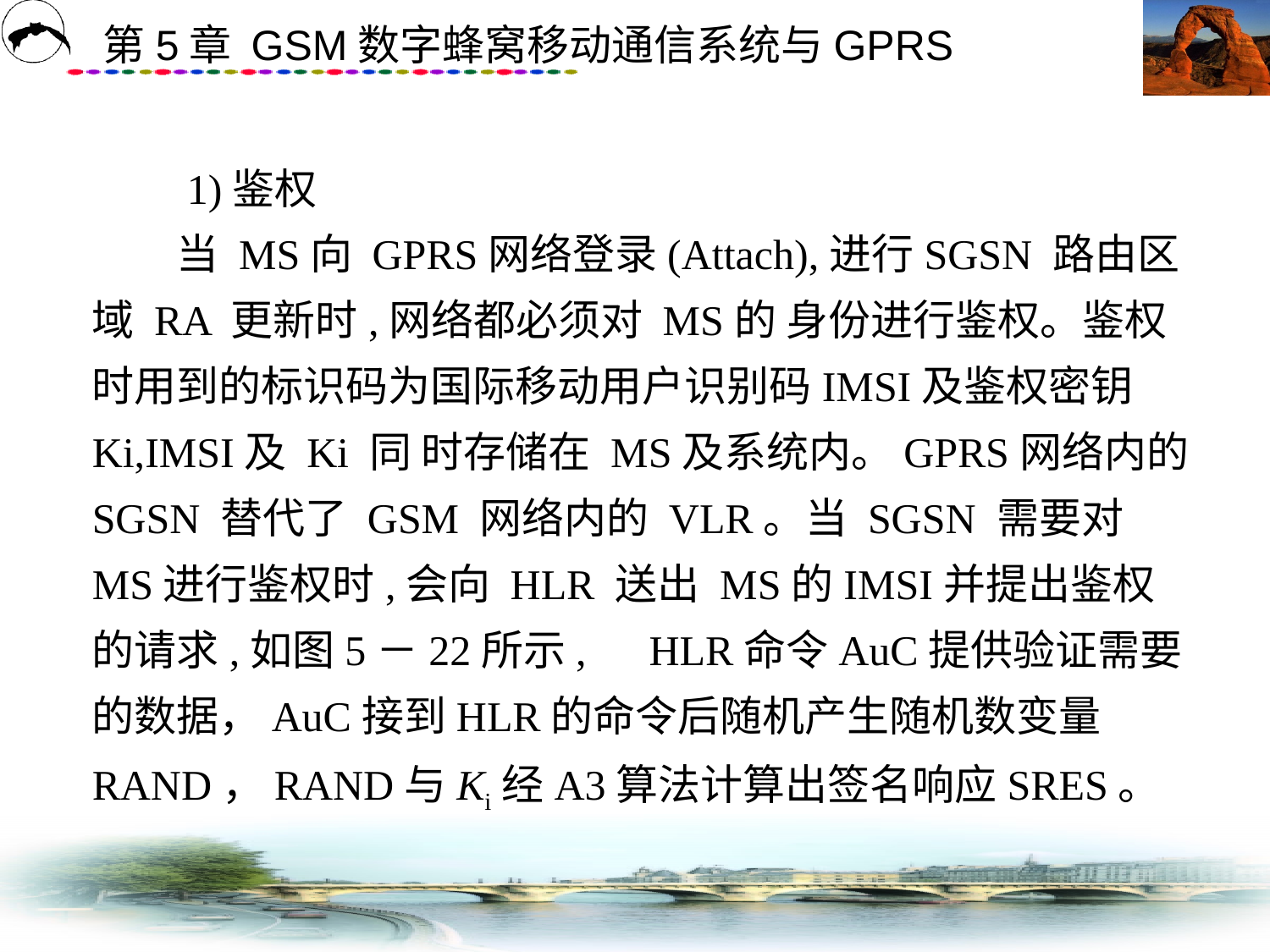

# 1)鉴权 　　当 MS向 GPRS网络登录(Attach),进行SGSN 路由区域 RA 更新时,网络都必须对 MS的 身份进行鉴权。鉴权时用到的标识码为国际移动用户识别码IMSI及鉴权密钥 Ki,IMSI及 Ki 同 时存储在 MS及系统内。GPRS网络内的 SGSN 替代了 GSM 网络内的 VLR。当 SGSN 需要对 MS进行鉴权时,会向 HLR 送出 MS的IMSI并提出鉴权的请求,如图5－22所示,　HLR命令AuC提供验证需要的数据，AuC接到HLR的命令后随机产生随机数变量RAND，RAND与Ki经A3算法计算出签名响应SRES。